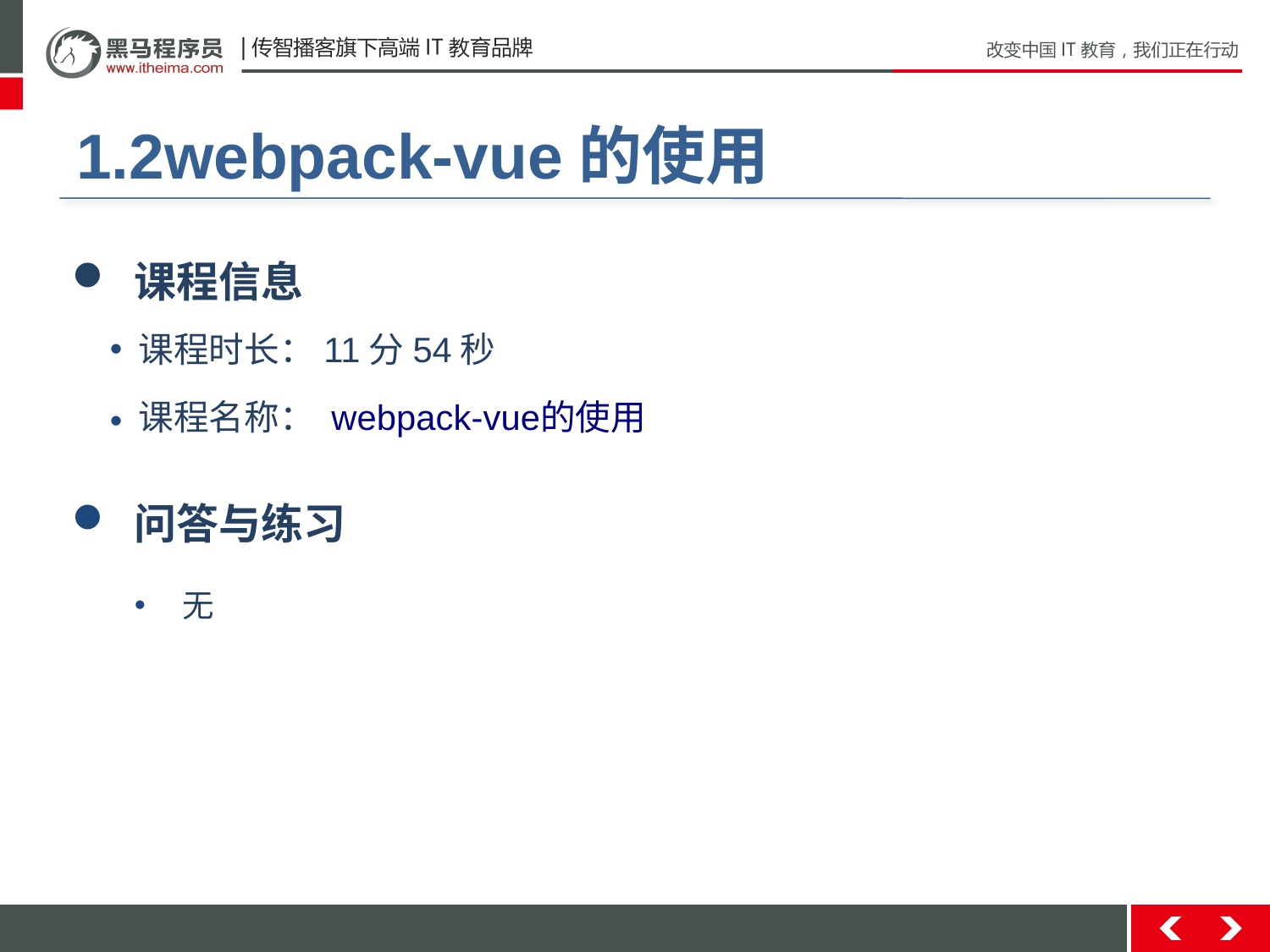

#
1.2webpack-vue的使用
 课程信息
 课程时长：11分54秒
 课程名称： webpack-vue的使用
 问答与练习
无